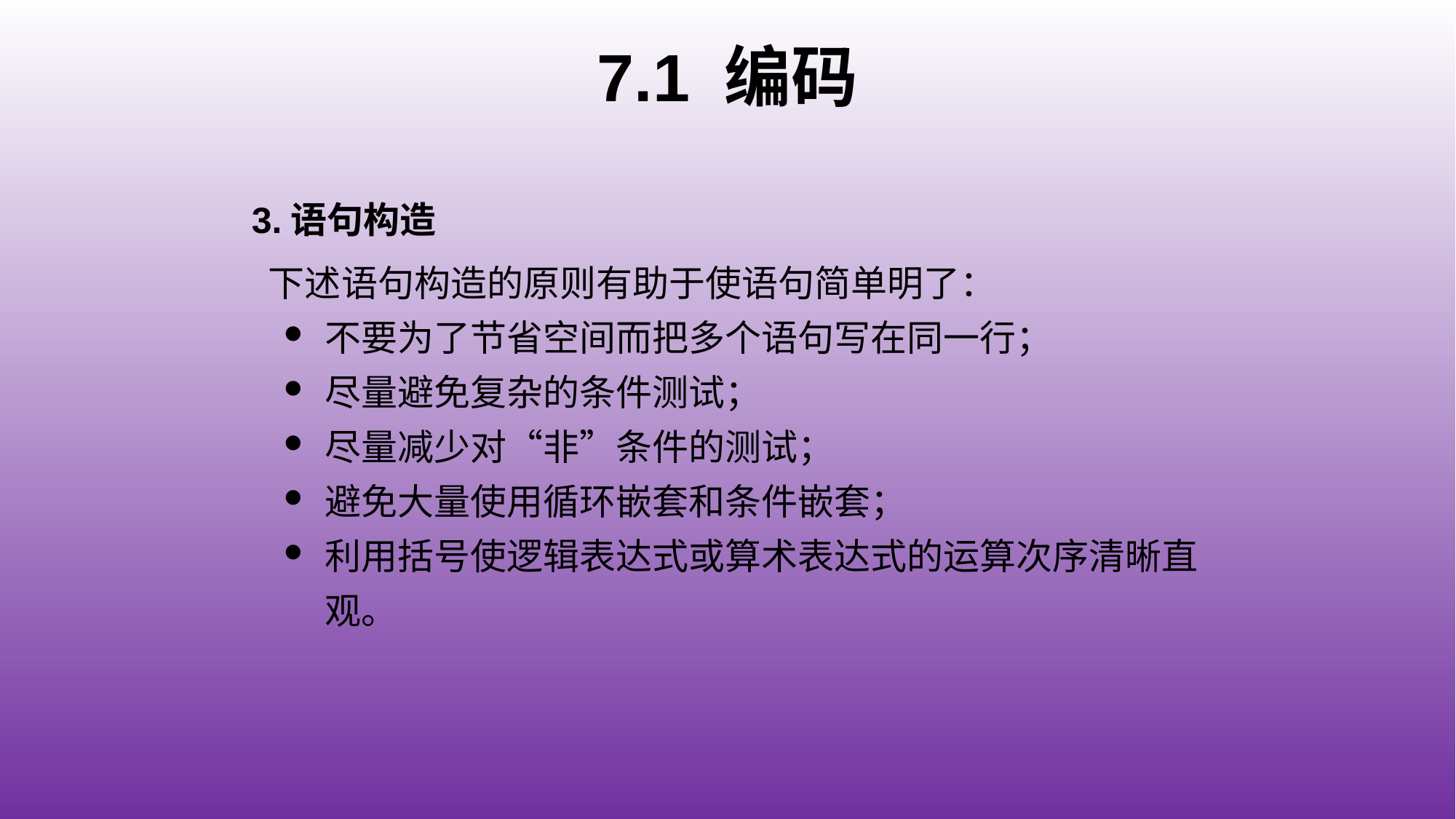

# 7.1 编码
3.语句构造
 下述语句构造的原则有助于使语句简单明了：
不要为了节省空间而把多个语句写在同一行；
尽量避免复杂的条件测试；
尽量减少对“非”条件的测试；
避免大量使用循环嵌套和条件嵌套；
利用括号使逻辑表达式或算术表达式的运算次序清晰直观。